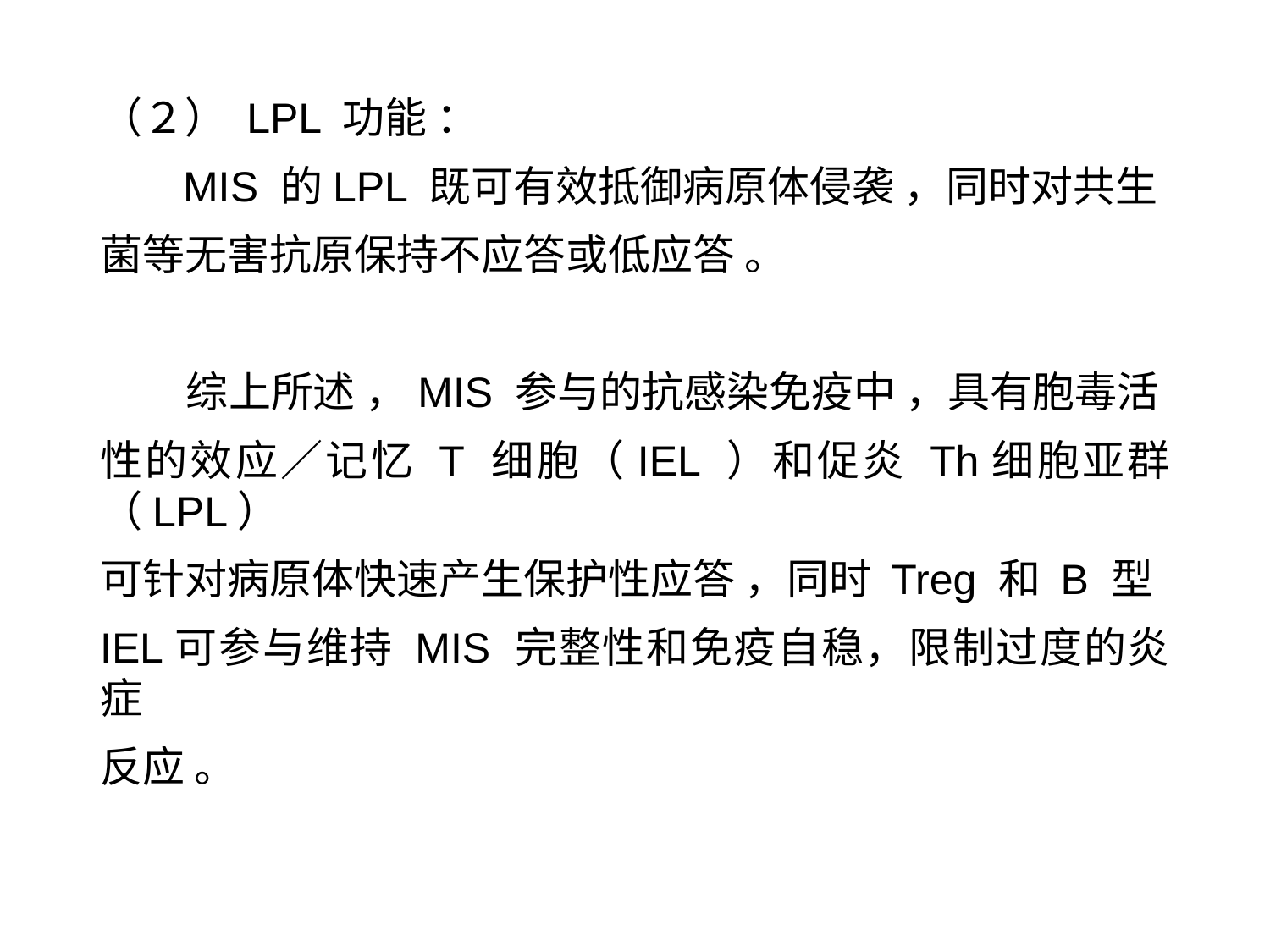

（２） LPL 功能 ：
       MIS 的LPL 既可有效抵御病原体侵袭 ，同时对共生
菌等无害抗原保持不应答或低应答 。

        综上所述 ，MIS 参与的抗感染免疫中 ，具有胞毒活
性的效应／记忆 T 细胞（IEL ）和促炎 Th细胞亚群（LPL）
可针对病原体快速产生保护性应答 ，同时 Treg 和 B 型
IEL可参与维持 MIS 完整性和免疫自稳，限制过度的炎症
反应 。